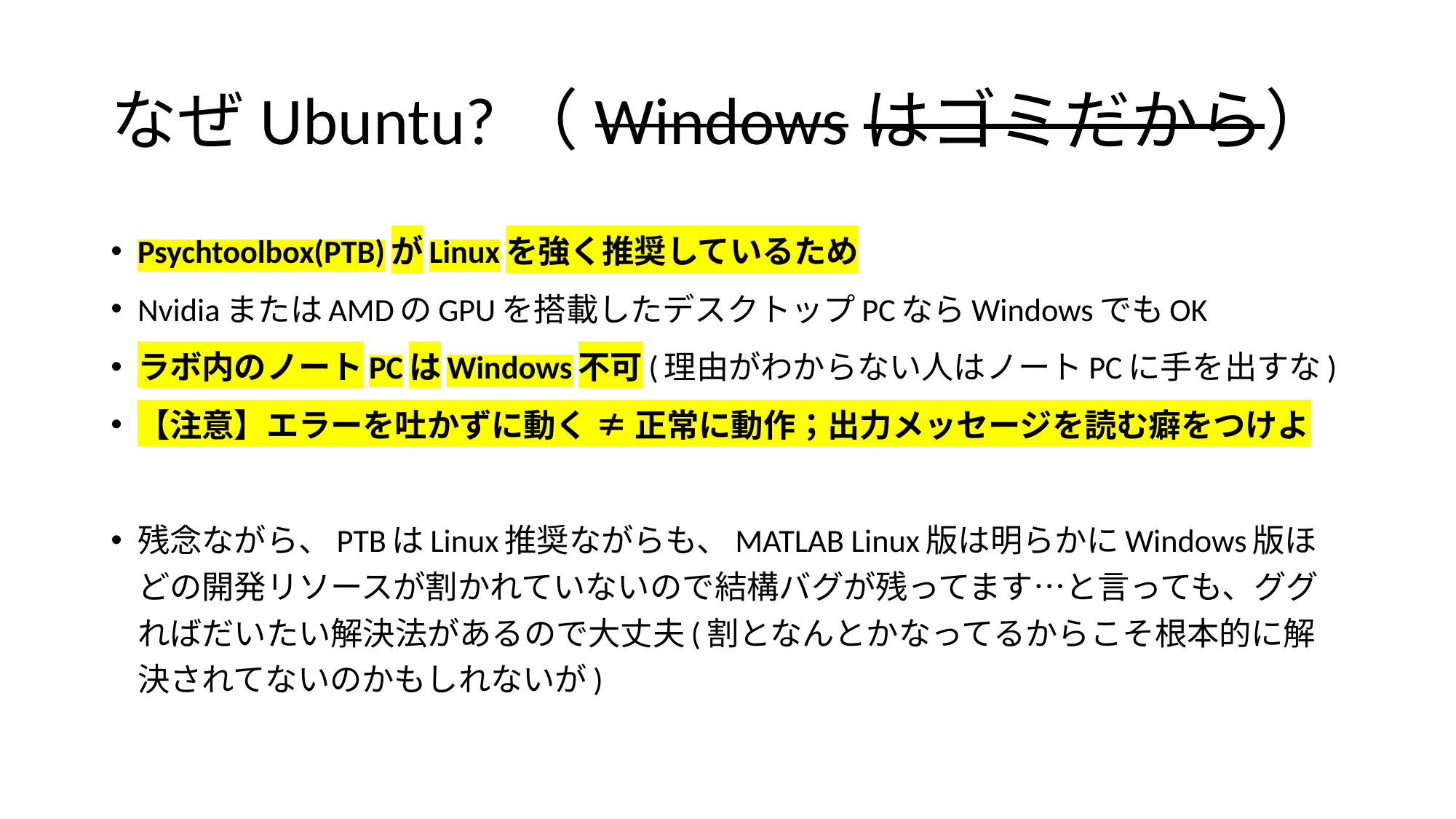

# なぜUbuntu?（Windowsはゴミだから）
Psychtoolbox(PTB)がLinuxを強く推奨しているため
NvidiaまたはAMDのGPUを搭載したデスクトップPCならWindowsでもOK
ラボ内のノートPCはWindows不可(理由がわからない人はノートPCに手を出すな)
【注意】エラーを吐かずに動く ≠ 正常に動作；出力メッセージを読む癖をつけよ

残念ながら、PTBはLinux推奨ながらも、MATLAB Linux版は明らかにWindows版ほどの開発リソースが割かれていないので結構バグが残ってます…と言っても、ググればだいたい解決法があるので大丈夫(割となんとかなってるからこそ根本的に解決されてないのかもしれないが)